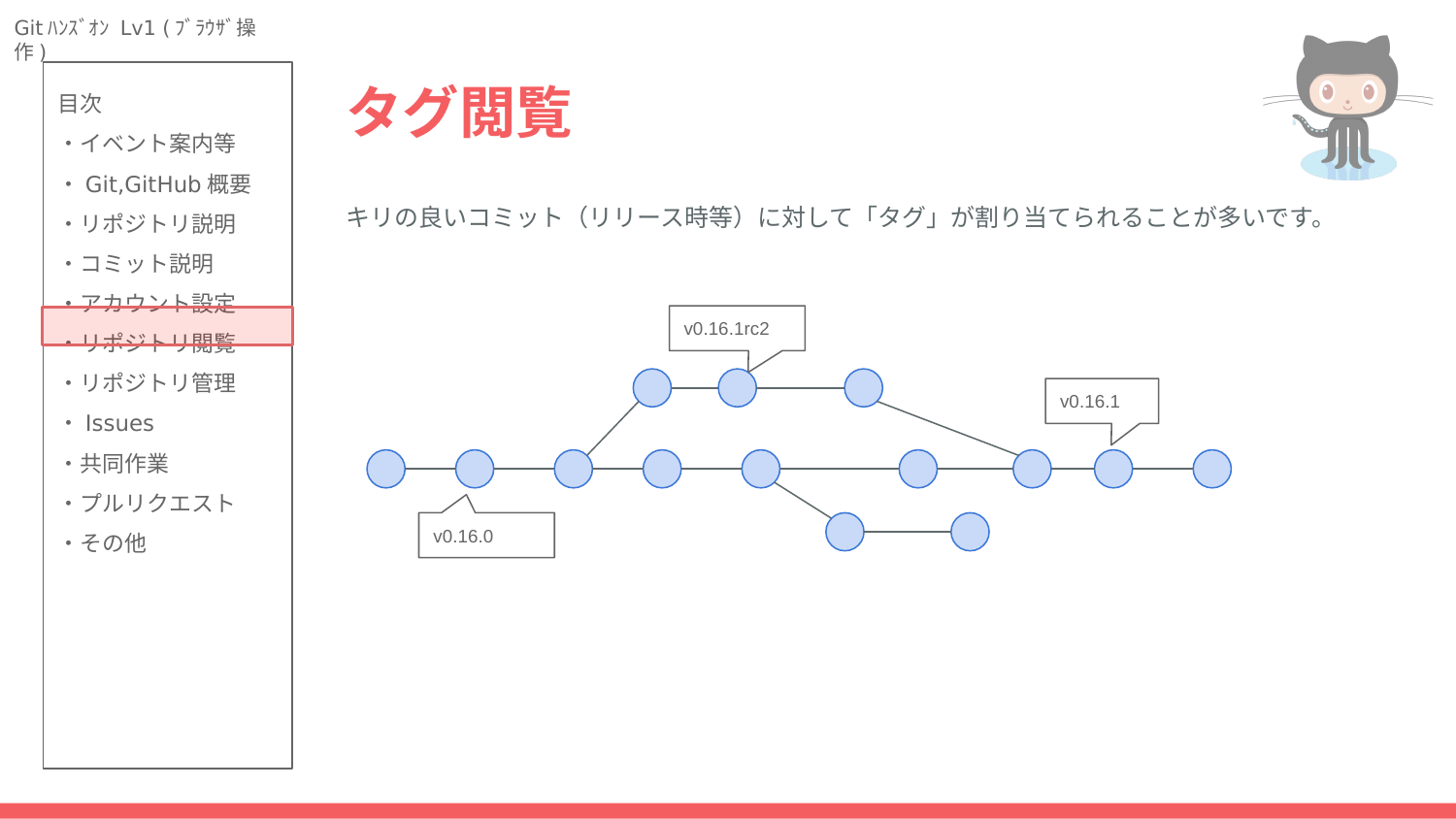

# タグ閲覧
キリの良いコミット（リリース時等）に対して「タグ」が割り当てられることが多いです。
v0.16.1rc2

v0.16.1

v0.16.0